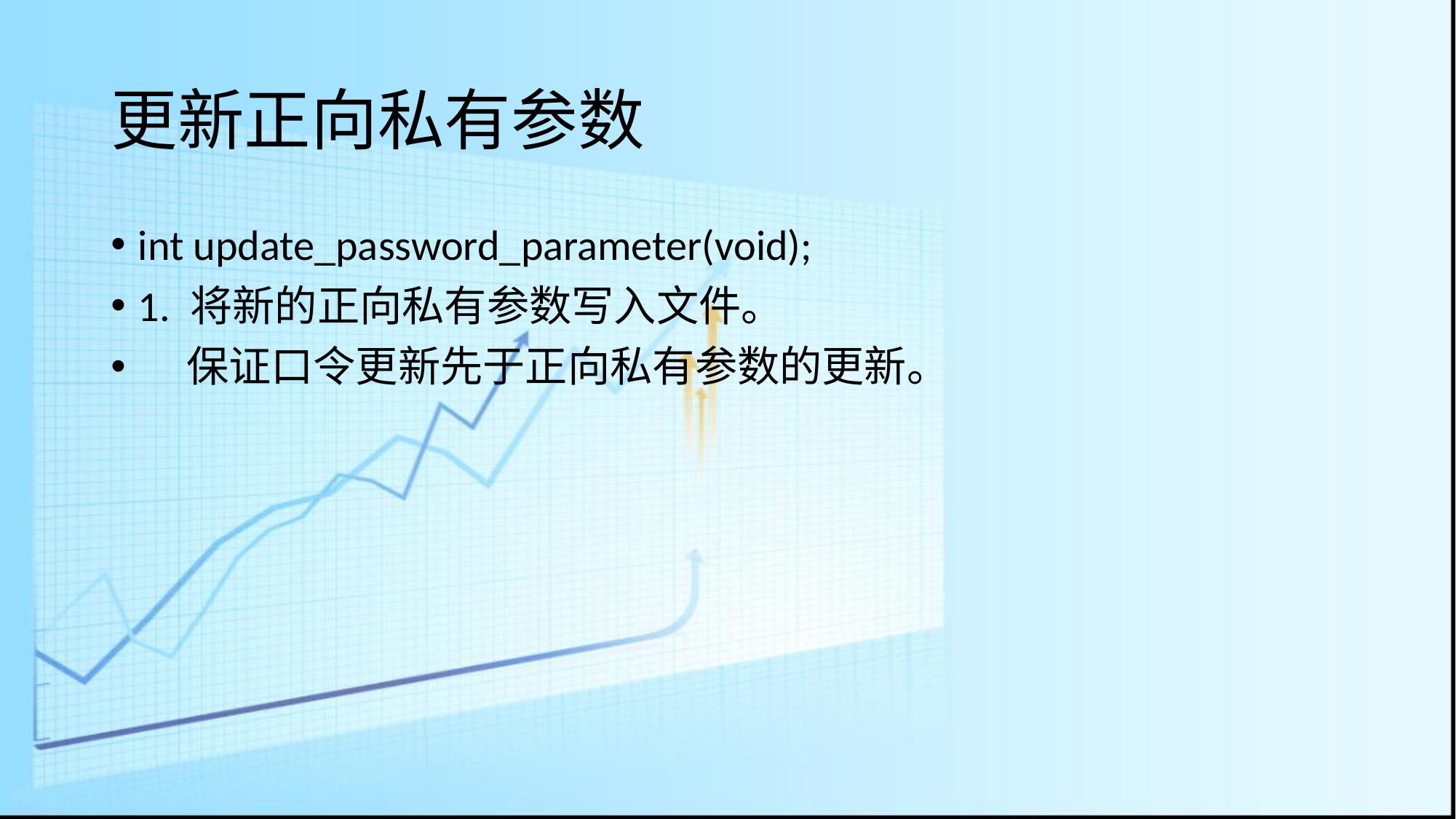

# 更新正向私有参数
int update_password_parameter(void);
1. 将新的正向私有参数写入文件。
    保证口令更新先于正向私有参数的更新。